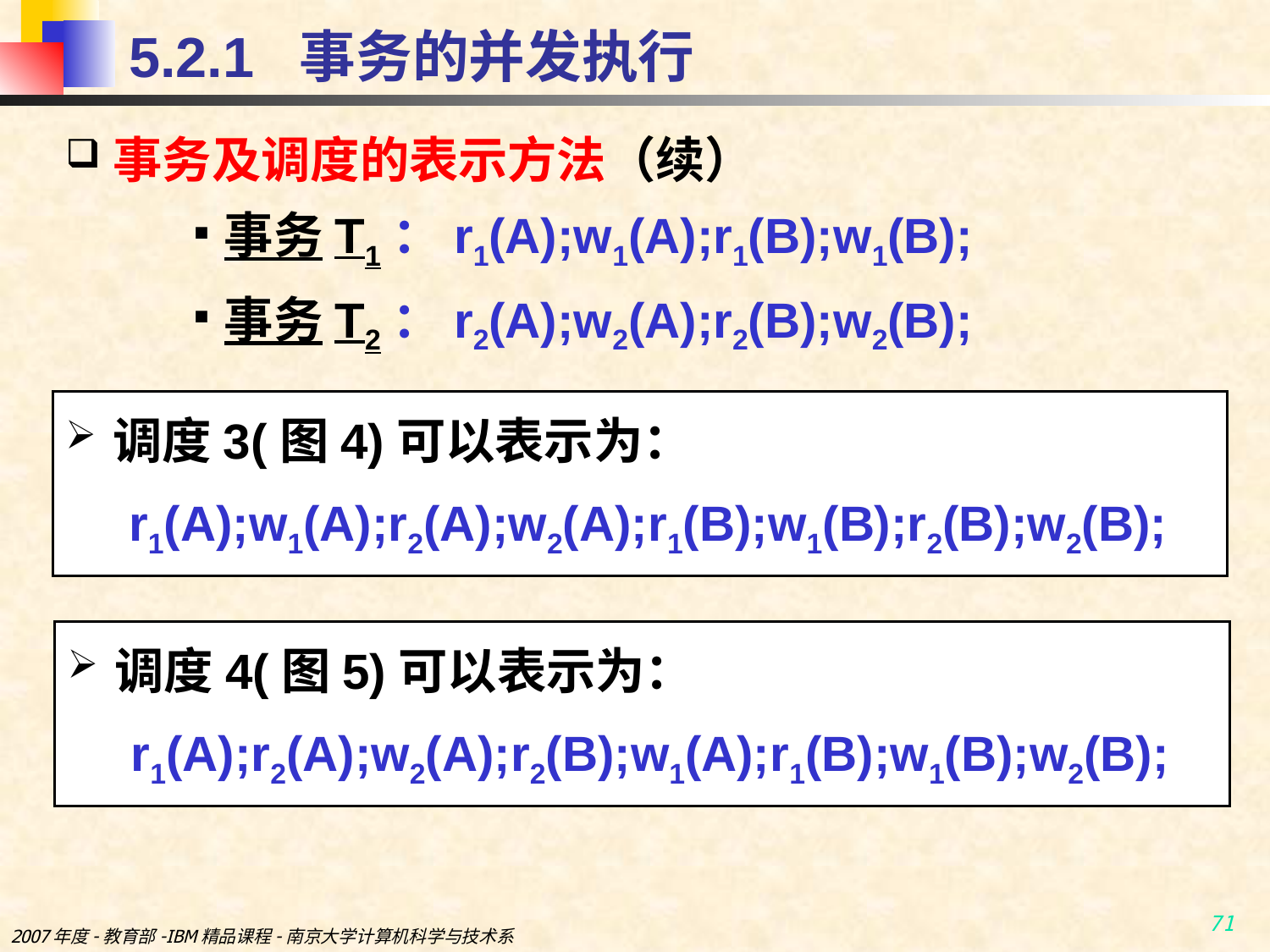

# 5.2.1  事务的并发执行
事务及调度的表示方法（续）
事务T1：r1(A);w1(A);r1(B);w1(B);
事务T2：r2(A);w2(A);r2(B);w2(B);
调度3(图4)可以表示为：
r1(A);w1(A);r2(A);w2(A);r1(B);w1(B);r2(B);w2(B);
调度4(图5)可以表示为：
r1(A);r2(A);w2(A);r2(B);w1(A);r1(B);w1(B);w2(B);
71